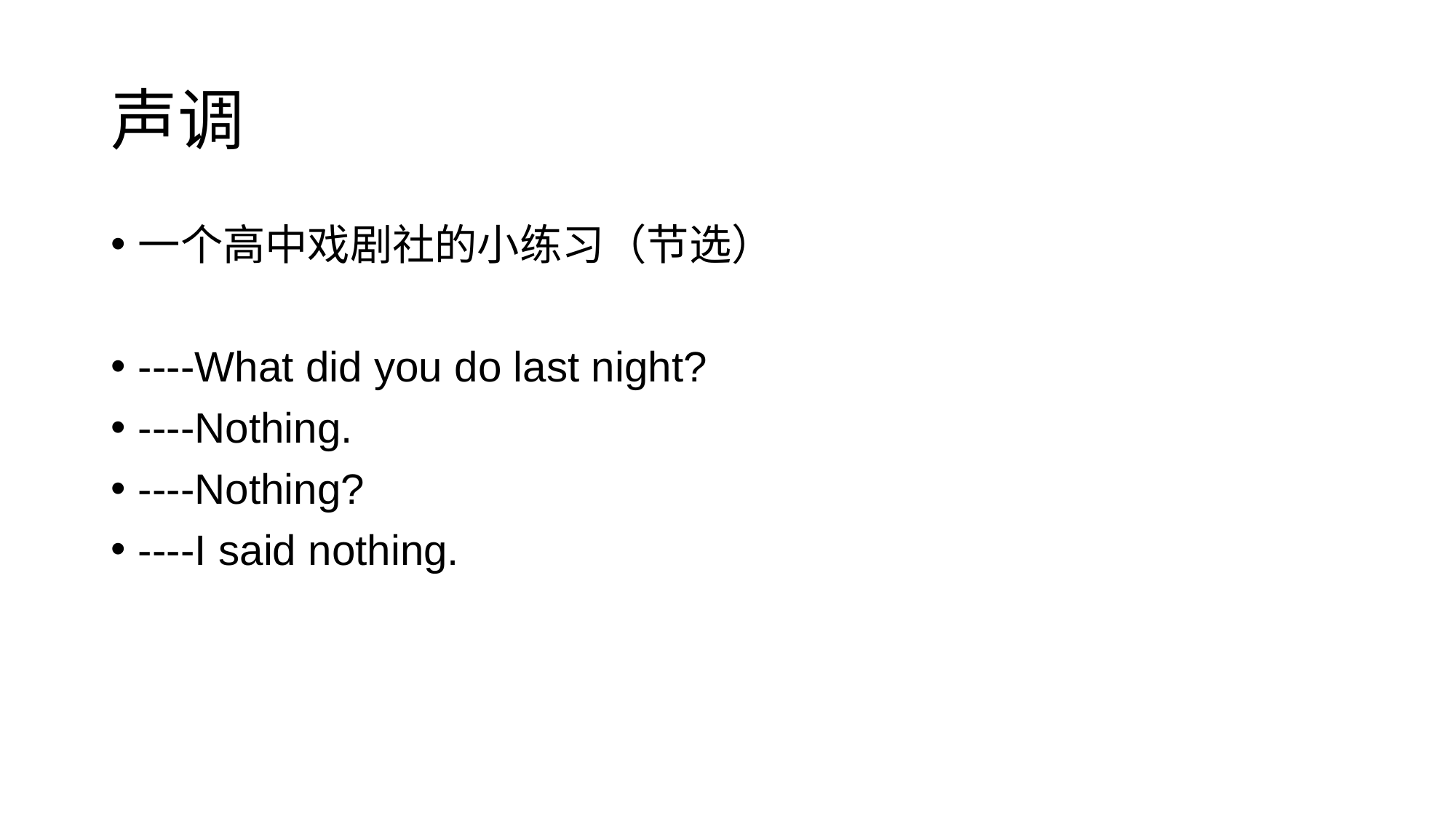

# 声调
一个高中戏剧社的小练习（节选）

----What did you do last night?
----Nothing.
----Nothing?
----I said nothing.